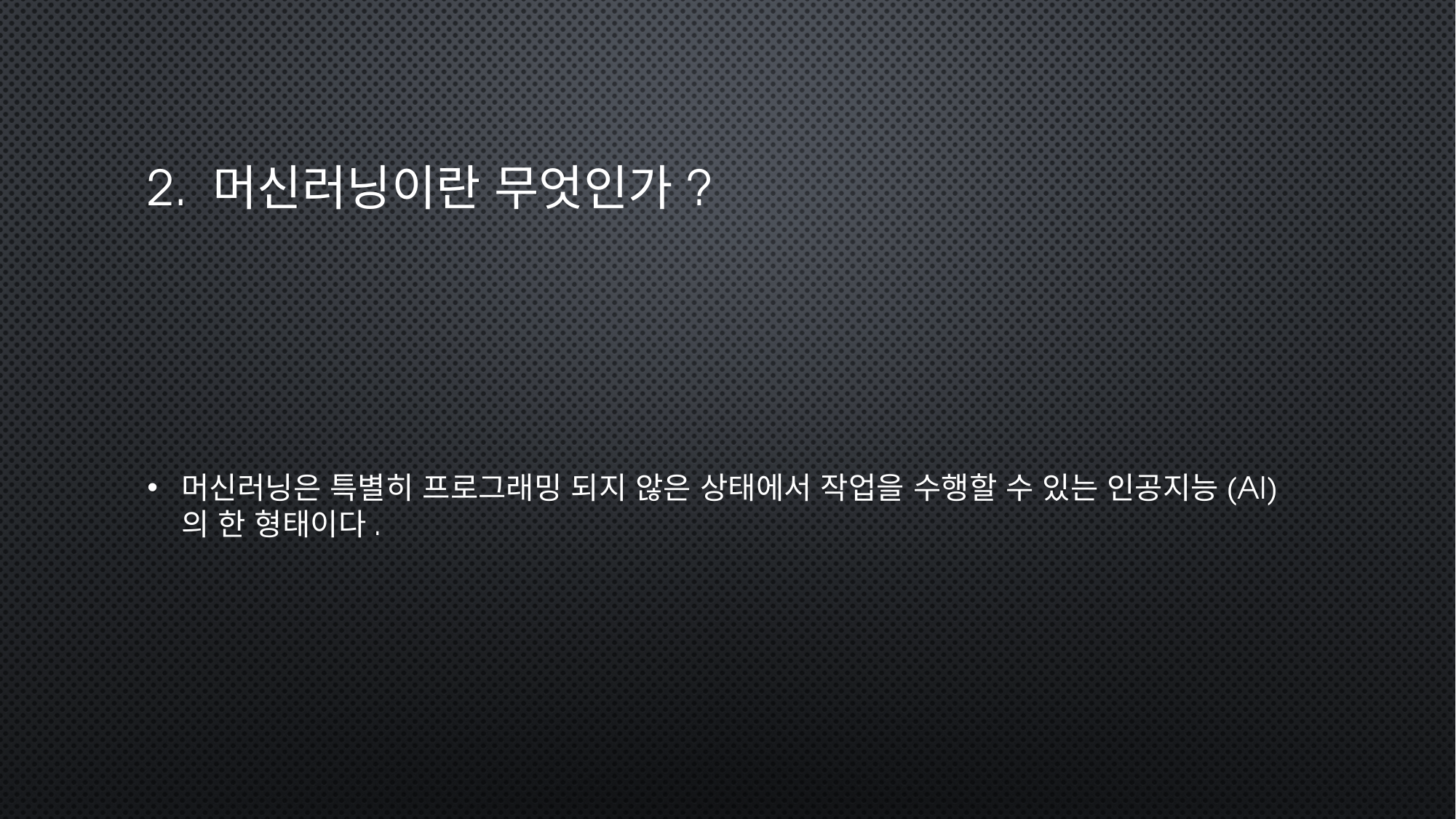

# 2. 머신러닝이란 무엇인가?
머신러닝은 특별히 프로그래밍 되지 않은 상태에서 작업을 수행할 수 있는 인공지능(AI)의 한 형태이다.